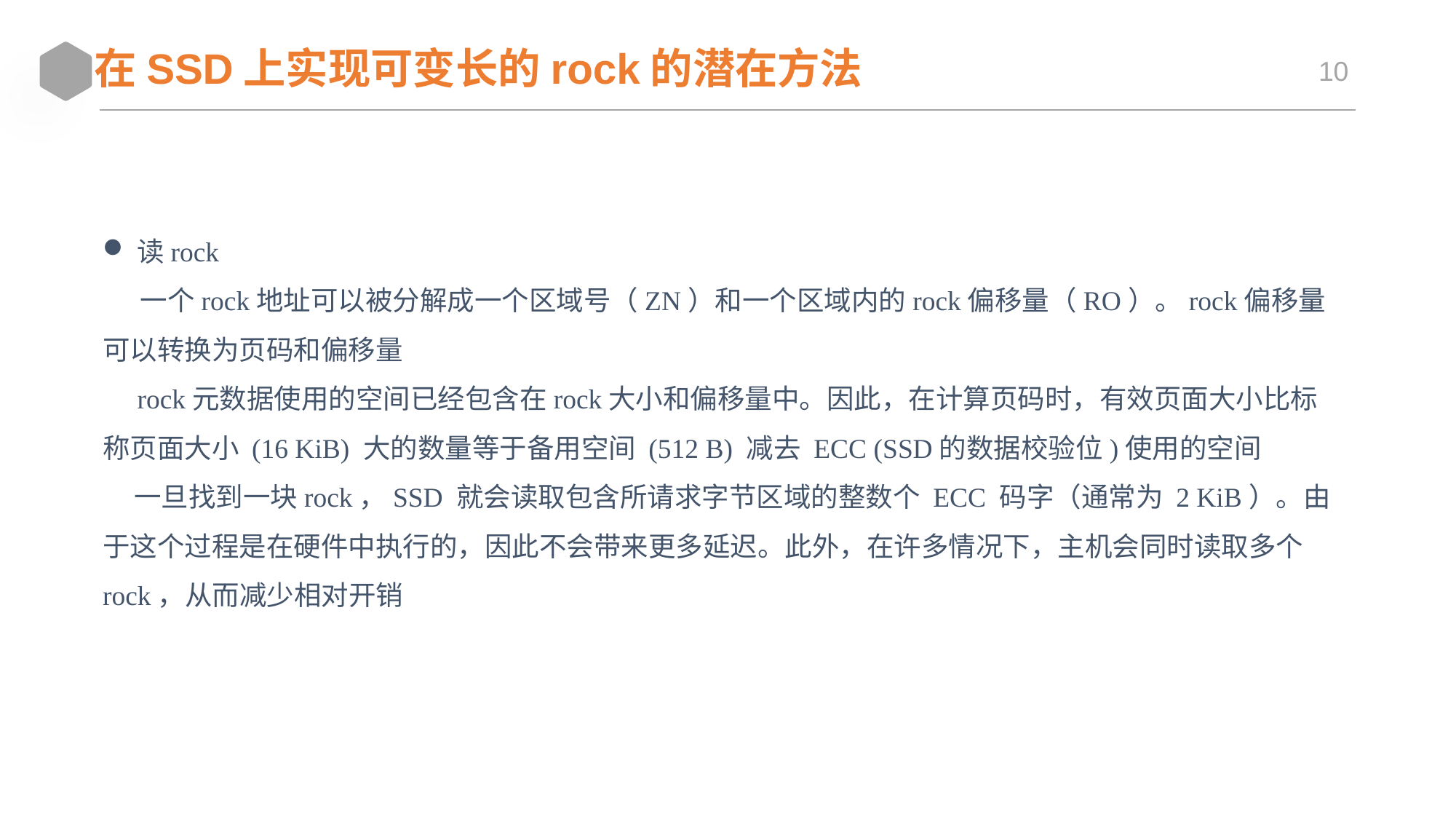

在SSD上实现可变长的rock的潜在方法

读rock
     一个rock地址可以被分解成一个区域号（ZN）和一个区域内的rock偏移量（RO）。rock偏移量可以转换为页码和偏移量
     rock元数据使用的空间已经包含在rock大小和偏移量中。因此，在计算页码时，有效页面大小比标称页面大小 (16 KiB) 大的数量等于备用空间 (512 B) 减去 ECC (SSD的数据校验位)使用的空间
    一旦找到一块rock，SSD 就会读取包含所请求字节区域的整数个 ECC 码字（通常为 2 KiB）。由于这个过程是在硬件中执行的，因此不会带来更多延迟。此外，在许多情况下，主机会同时读取多个rock，从而减少相对开销